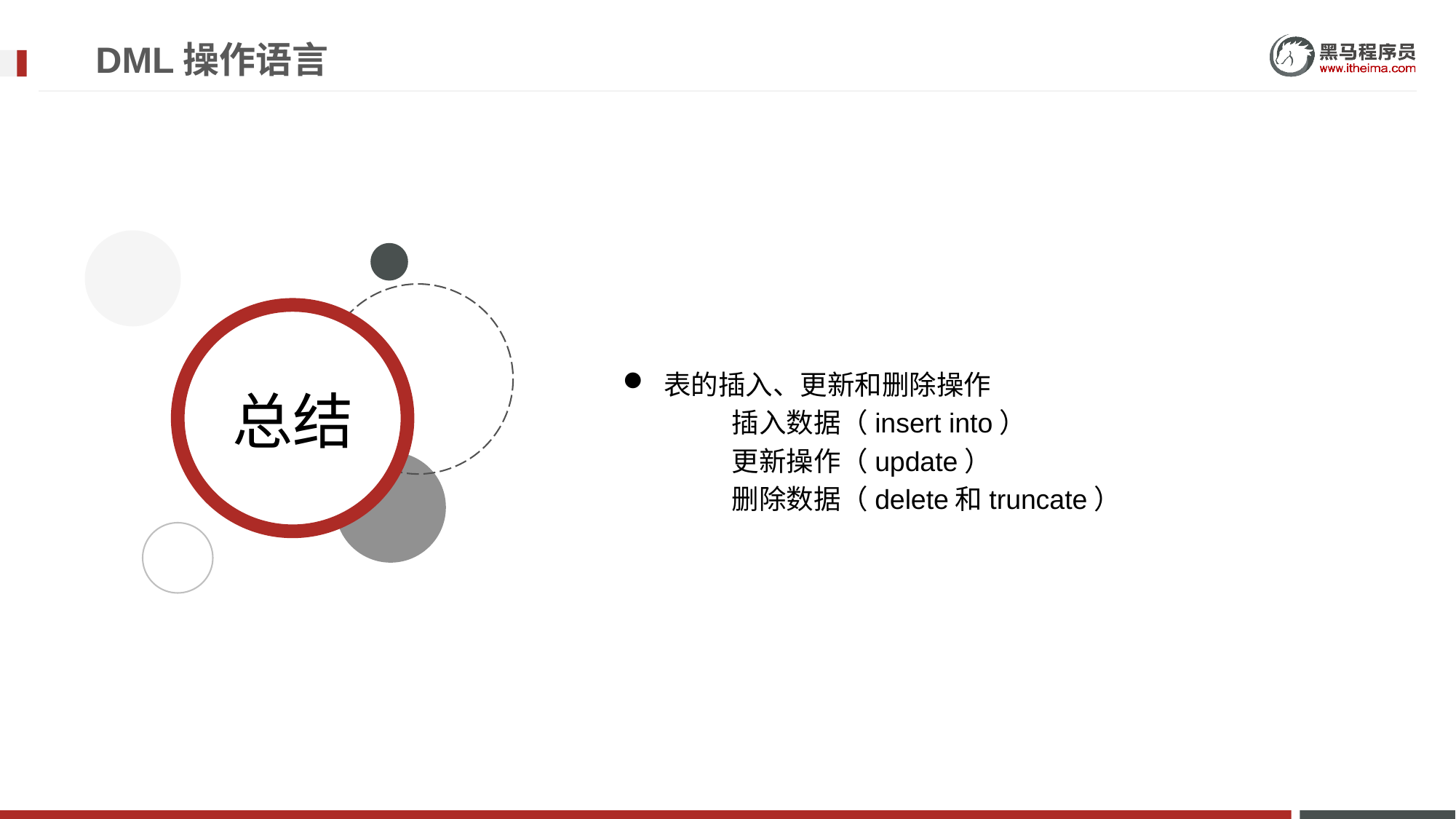

# DML操作语言
表的插入、更新和删除操作
	插入数据（insert into）
	更新操作（update）
	删除数据（delete和truncate）